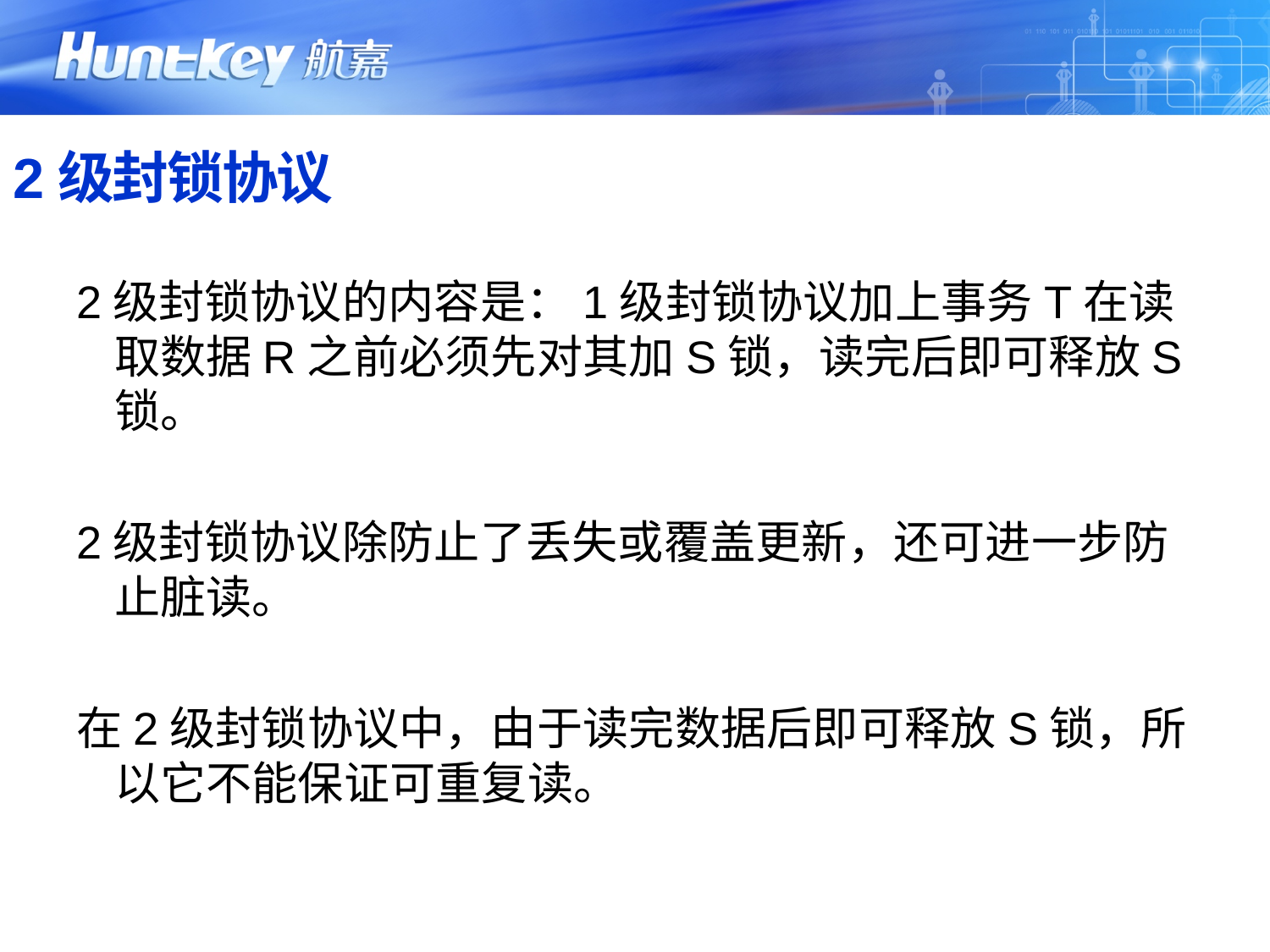

# 2级封锁协议
2级封锁协议的内容是：1级封锁协议加上事务T在读取数据R之前必须先对其加S锁，读完后即可释放S锁。

2级封锁协议除防止了丢失或覆盖更新，还可进一步防止脏读。

在2级封锁协议中，由于读完数据后即可释放S锁，所以它不能保证可重复读。